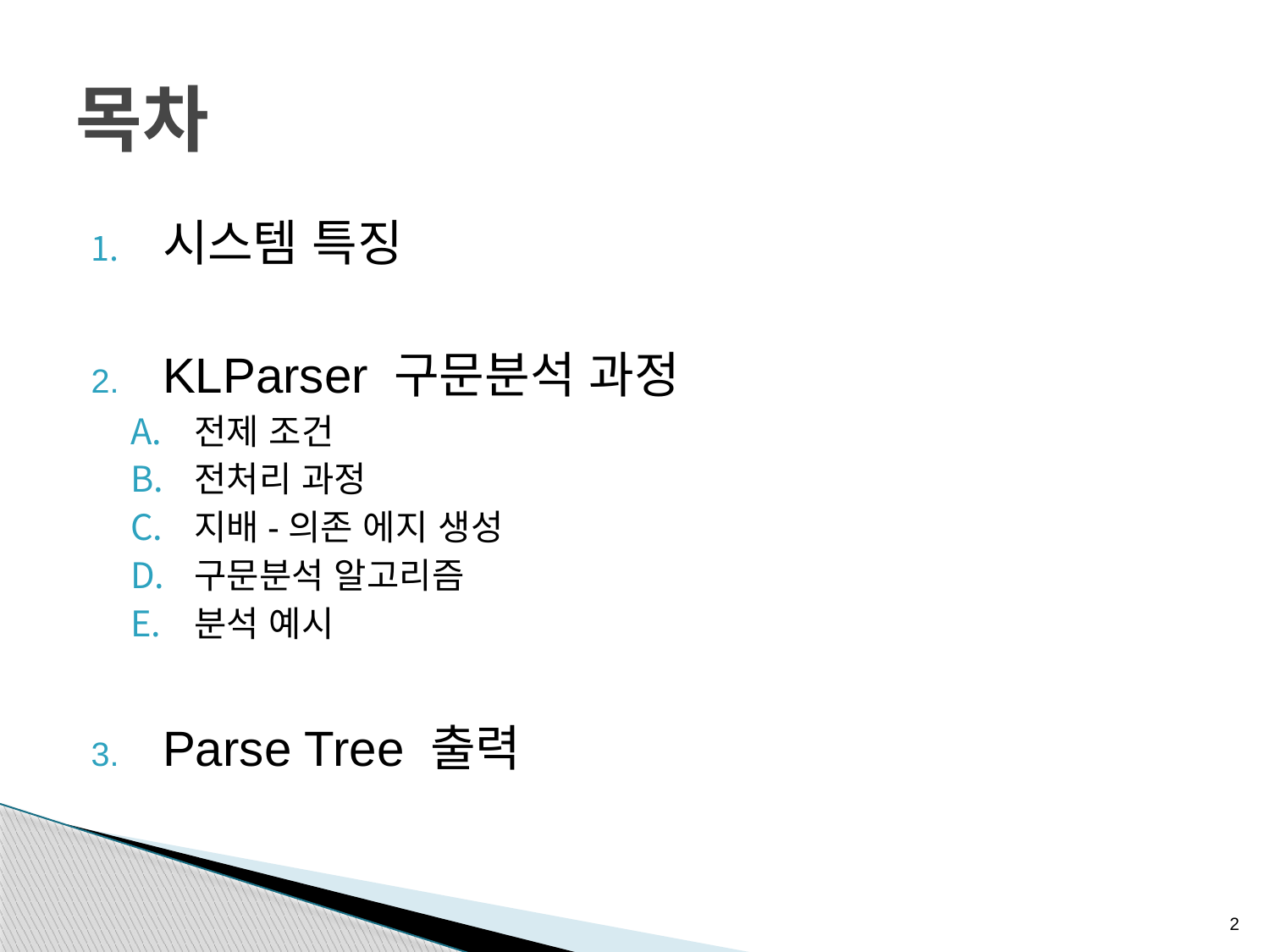

# 목차
시스템 특징

KLParser 구문분석 과정
전제 조건
전처리 과정
지배-의존 에지 생성
구문분석 알고리즘
분석 예시

Parse Tree 출력
2